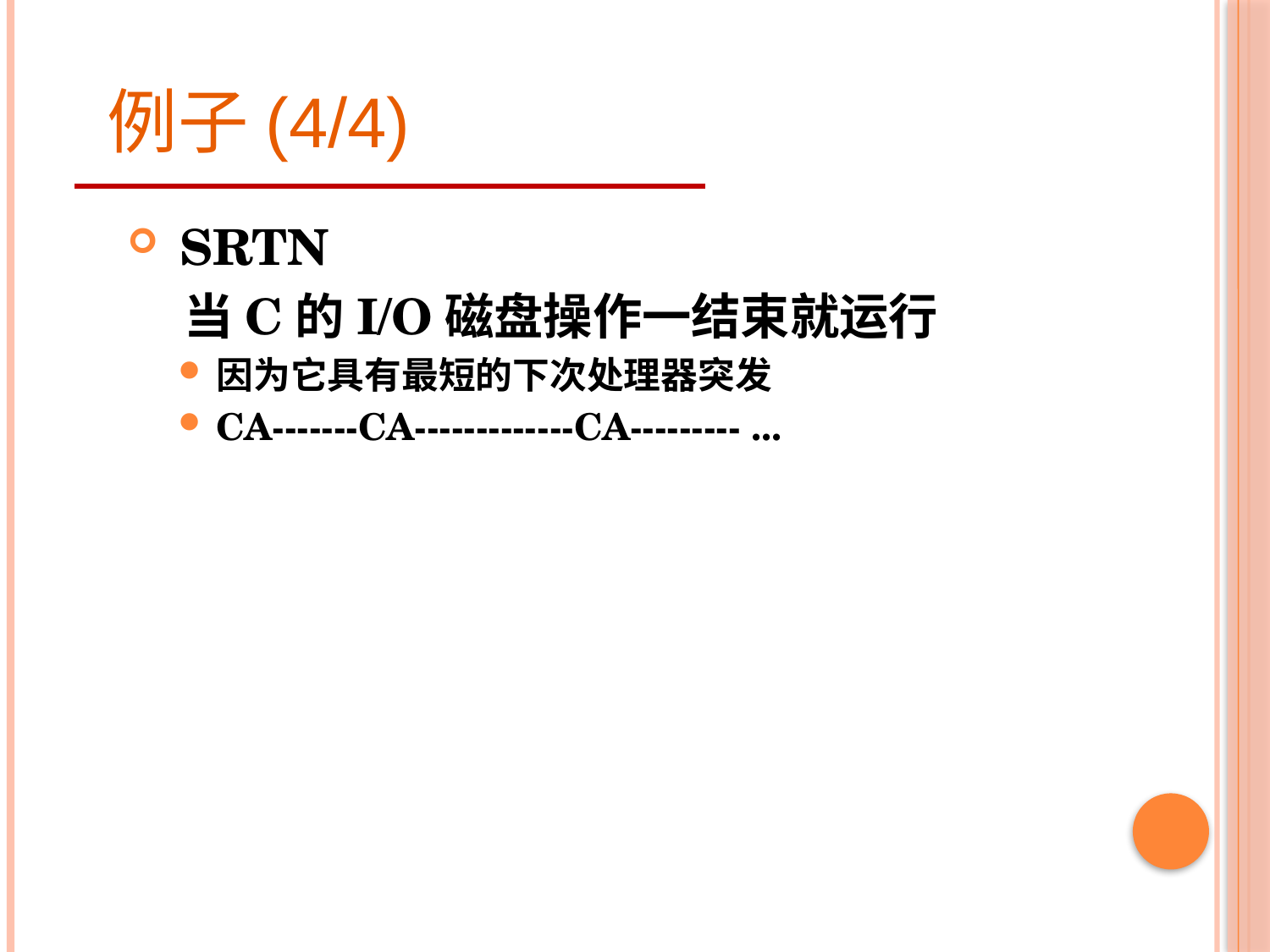

# 例子(4/4)
 SRTN
    当C的I/O磁盘操作一结束就运行
因为它具有最短的下次处理器突发
CA-------CA-------------CA--------- ...